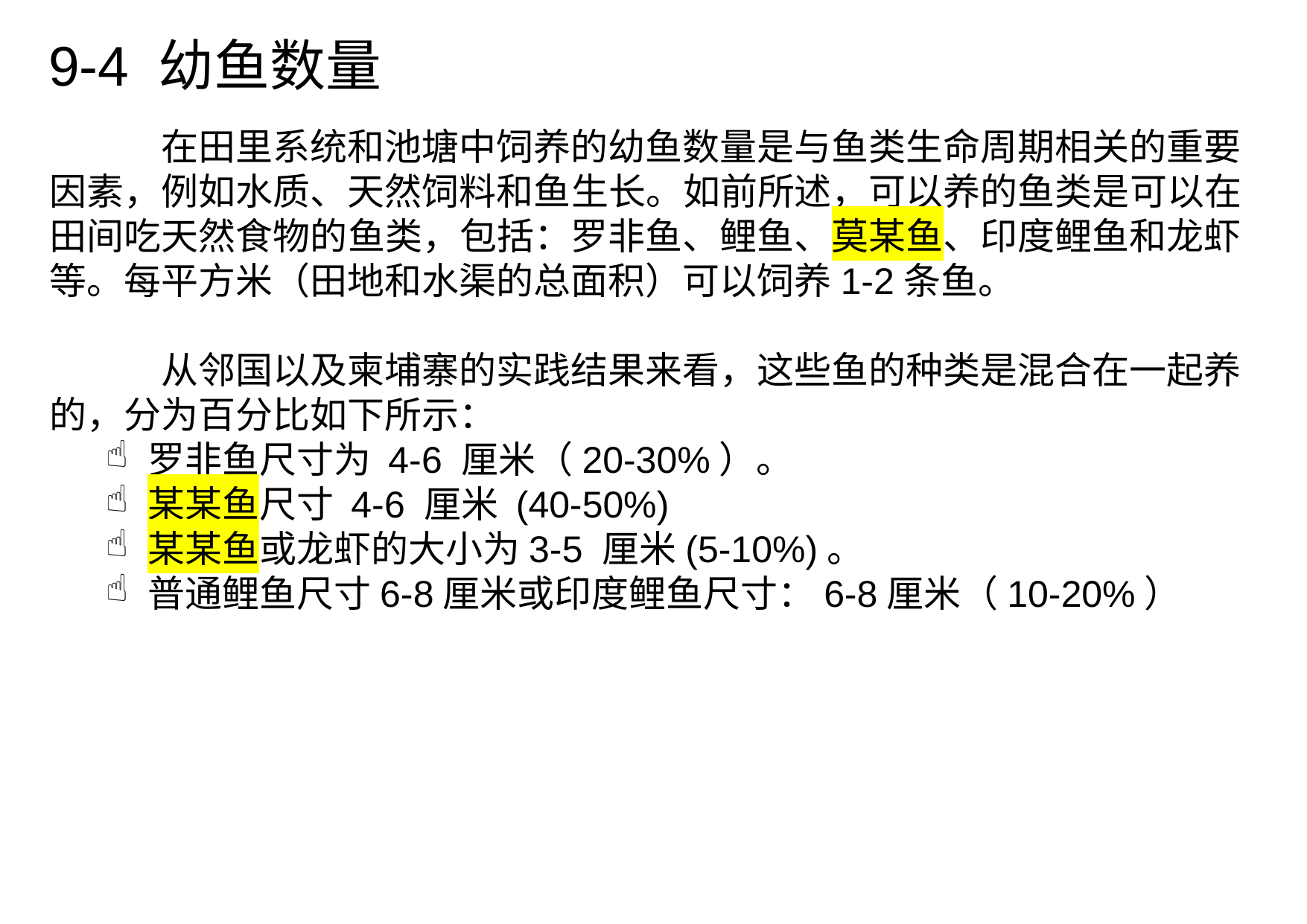

9-4 幼鱼数量
	在田里系统和池塘中饲养的幼鱼数量是与鱼类生命周期相关的重要因素，例如水质、天然饲料和鱼生长。如前所述，可以养的鱼类是可以在田间吃天然食物的鱼类，包括：罗非鱼、鲤鱼、莫某鱼、印度鲤鱼和龙虾等。每平方米（田地和水渠的总面积）可以饲养1-2条鱼。

	从邻国以及柬埔寨的实践结果来看，这些鱼的种类是混合在一起养的，分为百分比如下所示：
罗非鱼尺寸为 4-6 厘米（20-30%）。
某某鱼尺寸 4-6 厘米 (40-50%)
某某鱼或龙虾的大小为3-5 厘米(5-10%)。
普通鲤鱼尺寸6-8厘米或印度鲤鱼尺寸：6-8厘米（10-20%）